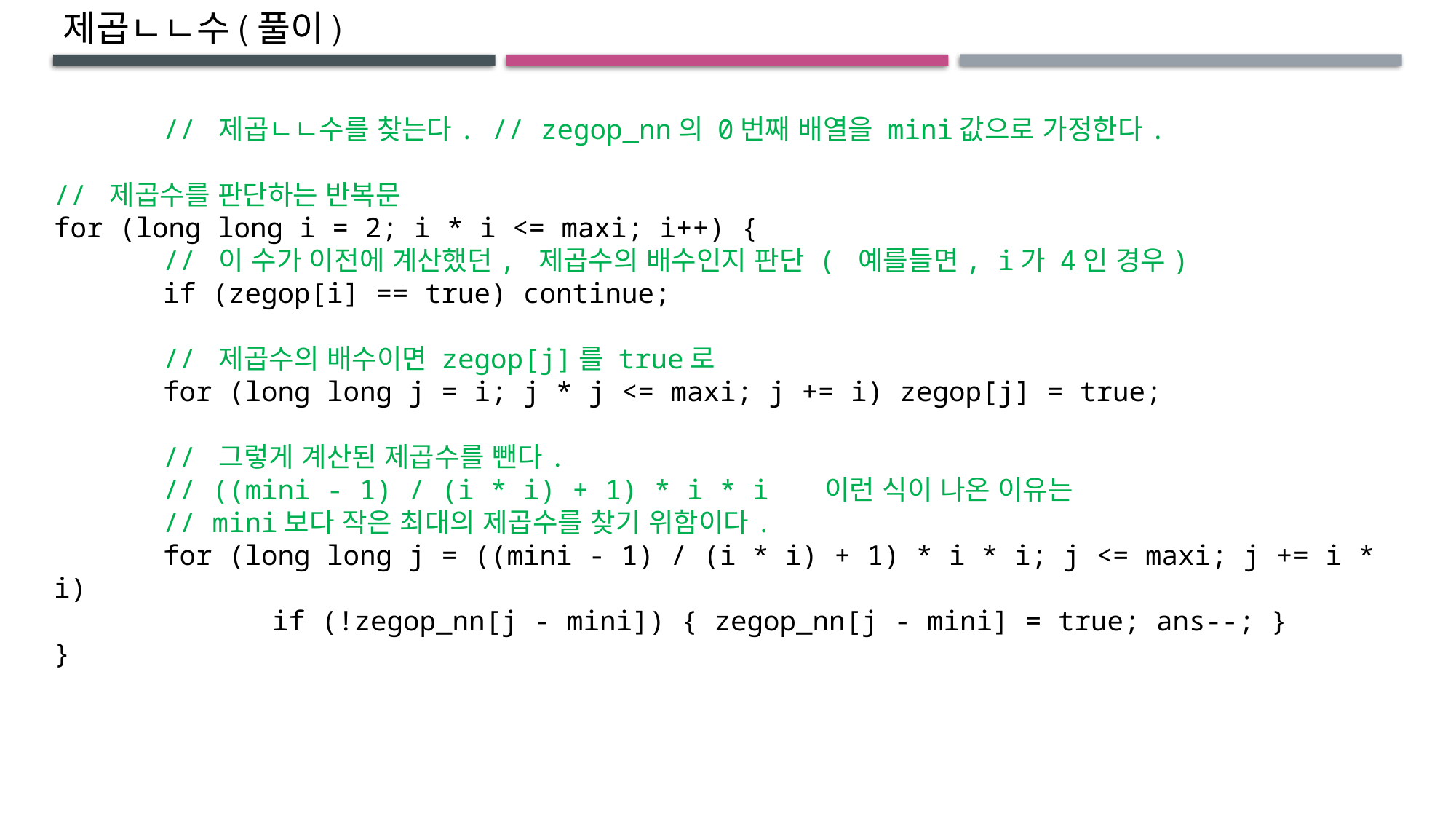

제곱ㄴㄴ수(풀이)
	// 제곱ㄴㄴ수를 찾는다. // zegop_nn의 0번째 배열을 mini값으로 가정한다.

// 제곱수를 판단하는 반복문
for (long long i = 2; i * i <= maxi; i++) {
	// 이 수가 이전에 계산했던, 제곱수의 배수인지 판단 ( 예를들면, i가 4인 경우)
	if (zegop[i] == true) continue;

	// 제곱수의 배수이면 zegop[j]를 true로
	for (long long j = i; j * j <= maxi; j += i) zegop[j] = true;

 	// 그렇게 계산된 제곱수를 뺀다.
	// ((mini - 1) / (i * i) + 1) * i * i   이런 식이 나온 이유는
	// mini보다 작은 최대의 제곱수를 찾기 위함이다.
	for (long long j = ((mini - 1) / (i * i) + 1) * i * i; j <= maxi; j += i * i)
		if (!zegop_nn[j - mini]) { zegop_nn[j - mini] = true; ans--; }
}